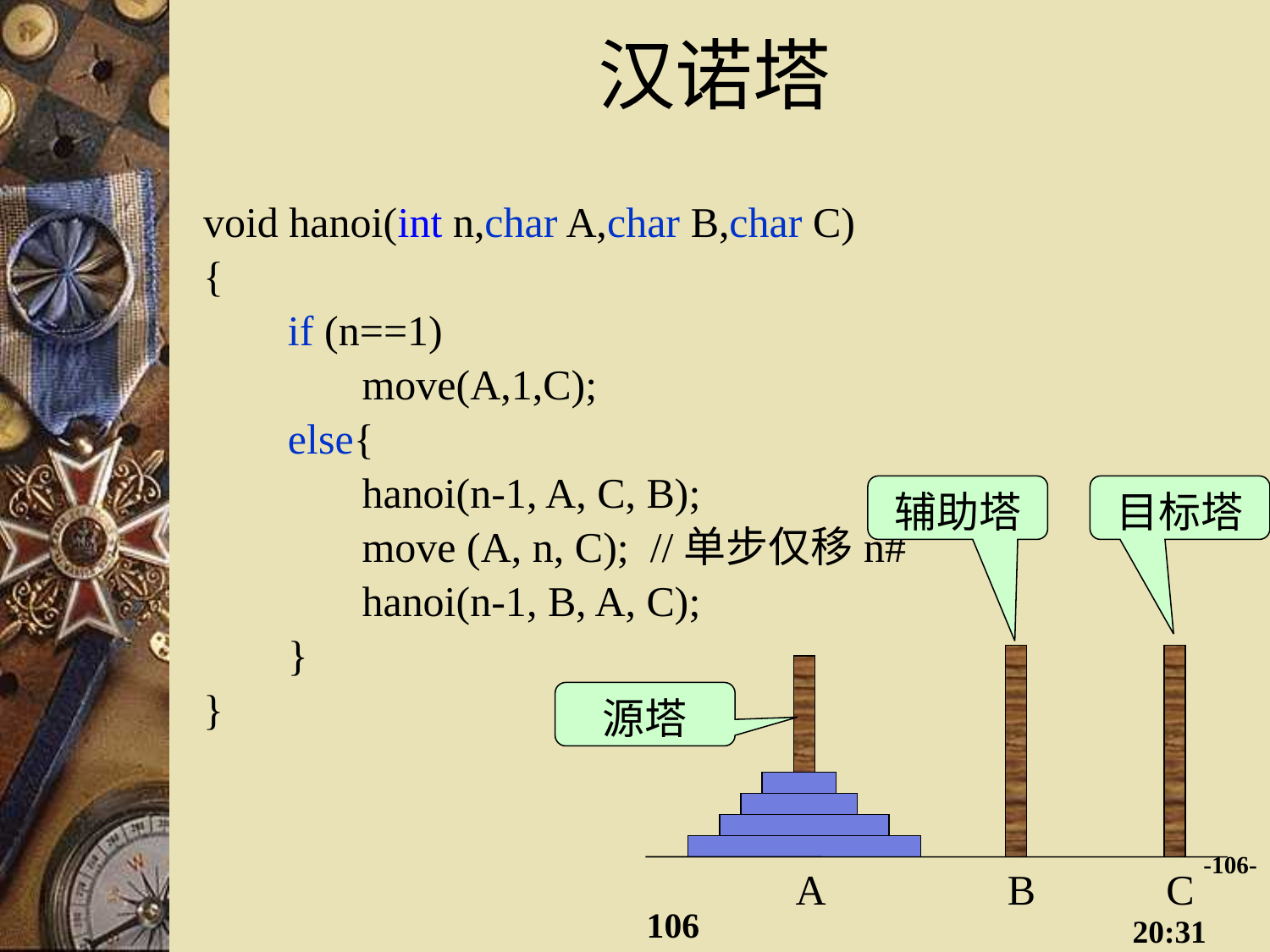

# 汉诺塔
void hanoi(int n,char A,char B,char C)
{
        if (n==1)
               move(A,1,C);
        else{
               hanoi(n-1, A, C, B);
               move (A, n, C);  //单步仅移n#
               hanoi(n-1, B, A, C);
        }
}

辅助塔
目标塔

源塔

A
B
C
-106-